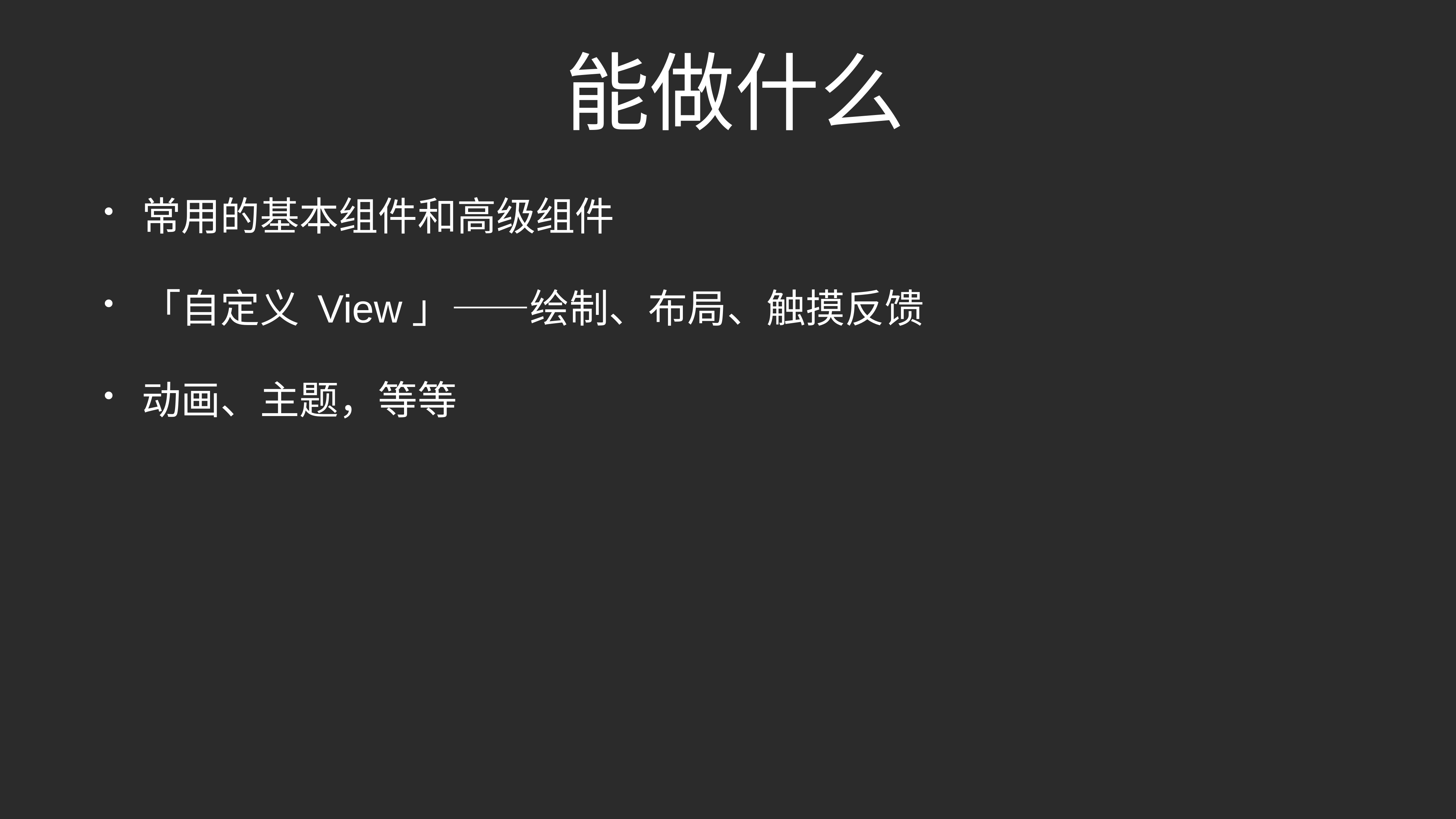

# 能做什么
常用的基本组件和高级组件
「自定义 View」——绘制、布局、触摸反馈
动画、主题，等等